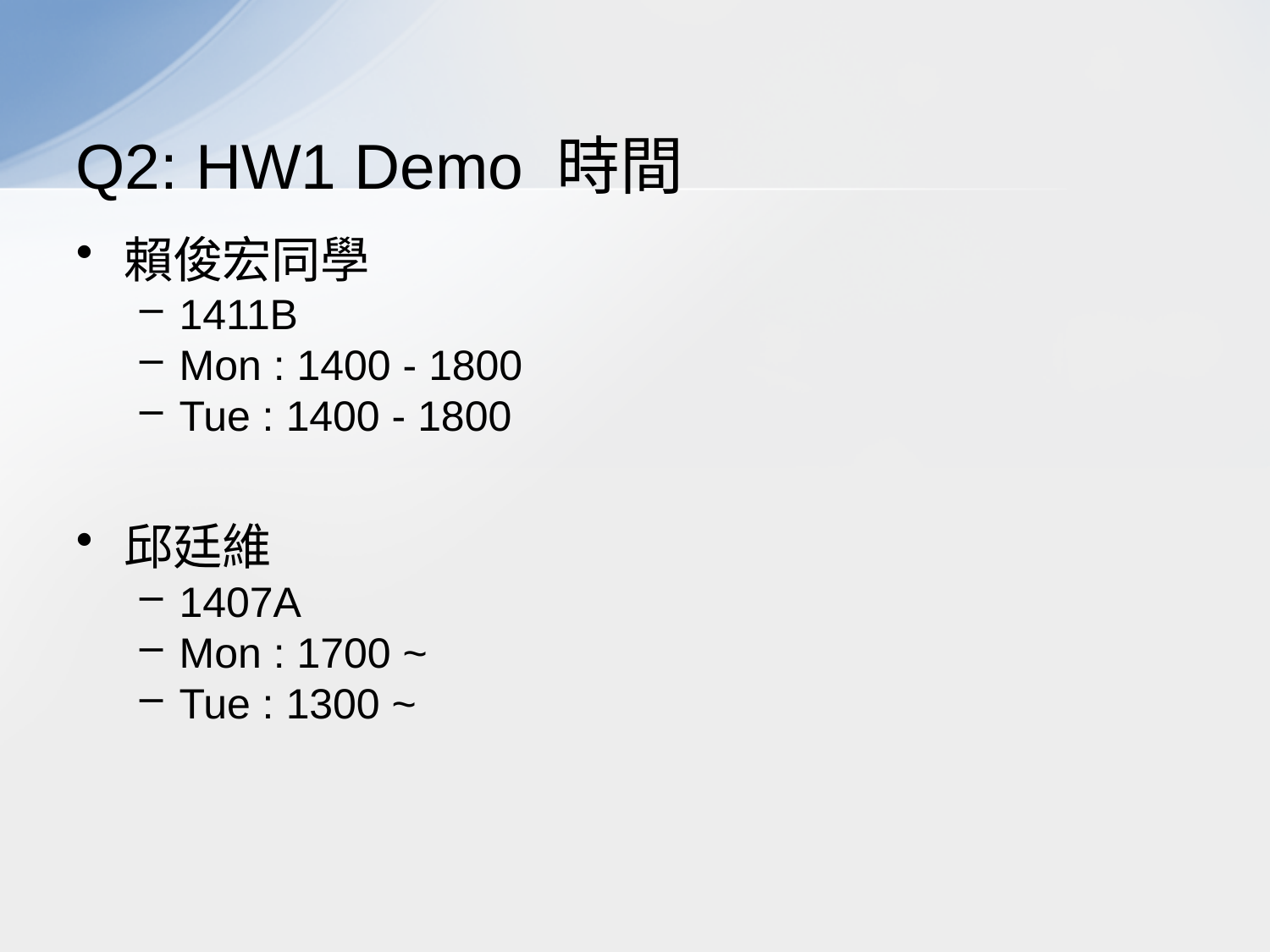

# Q2: HW1 Demo 時間
賴俊宏同學
1411B
Mon : 1400 - 1800
Tue : 1400 - 1800

邱廷維
1407A
Mon : 1700 ~
Tue : 1300 ~